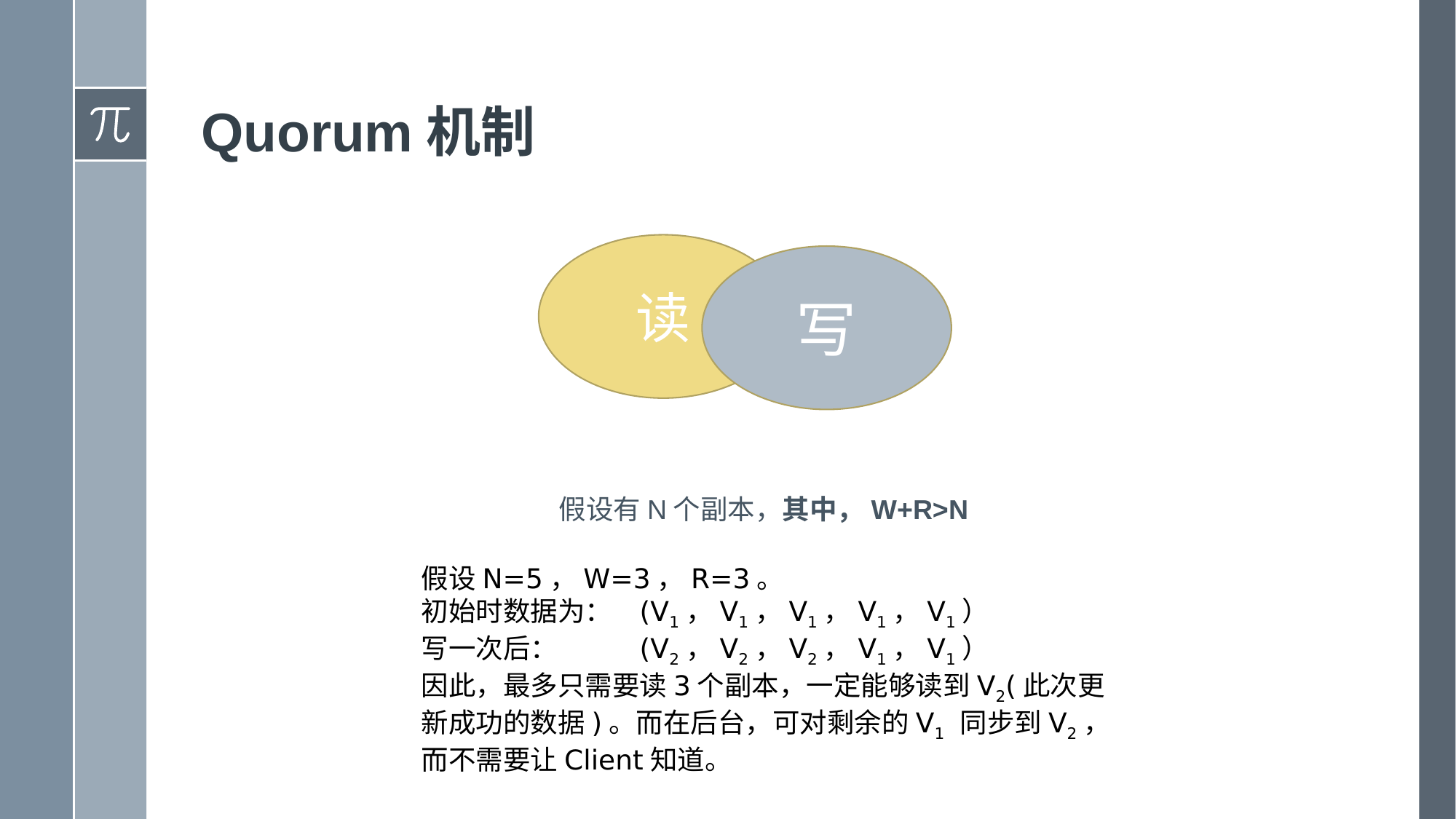

# Quorum机制

读
写
假设有N个副本，其中，W+R>N
假设N=5，W=3，R=3。
初始时数据为：	(V1，V1，V1，V1，V1）
写一次后：	(V2，V2，V2，V1，V1）
因此，最多只需要读3个副本，一定能够读到V2(此次更新成功的数据)。而在后台，可对剩余的V1 同步到V2，而不需要让Client知道。